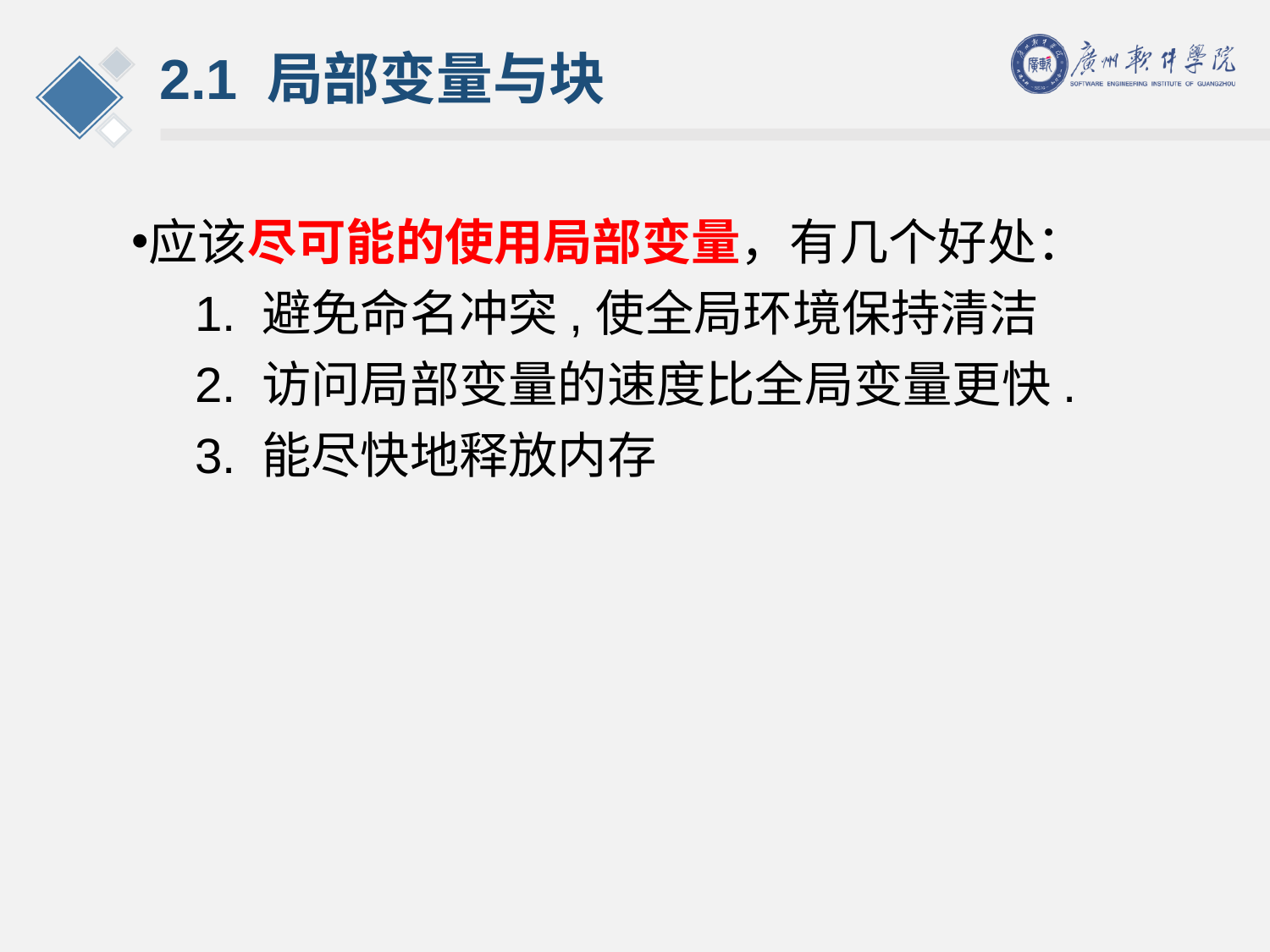

# 2.1 局部变量与块
应该尽可能的使用局部变量，有几个好处：
1. 避免命名冲突,使全局环境保持清洁
2. 访问局部变量的速度比全局变量更快.
3. 能尽快地释放内存